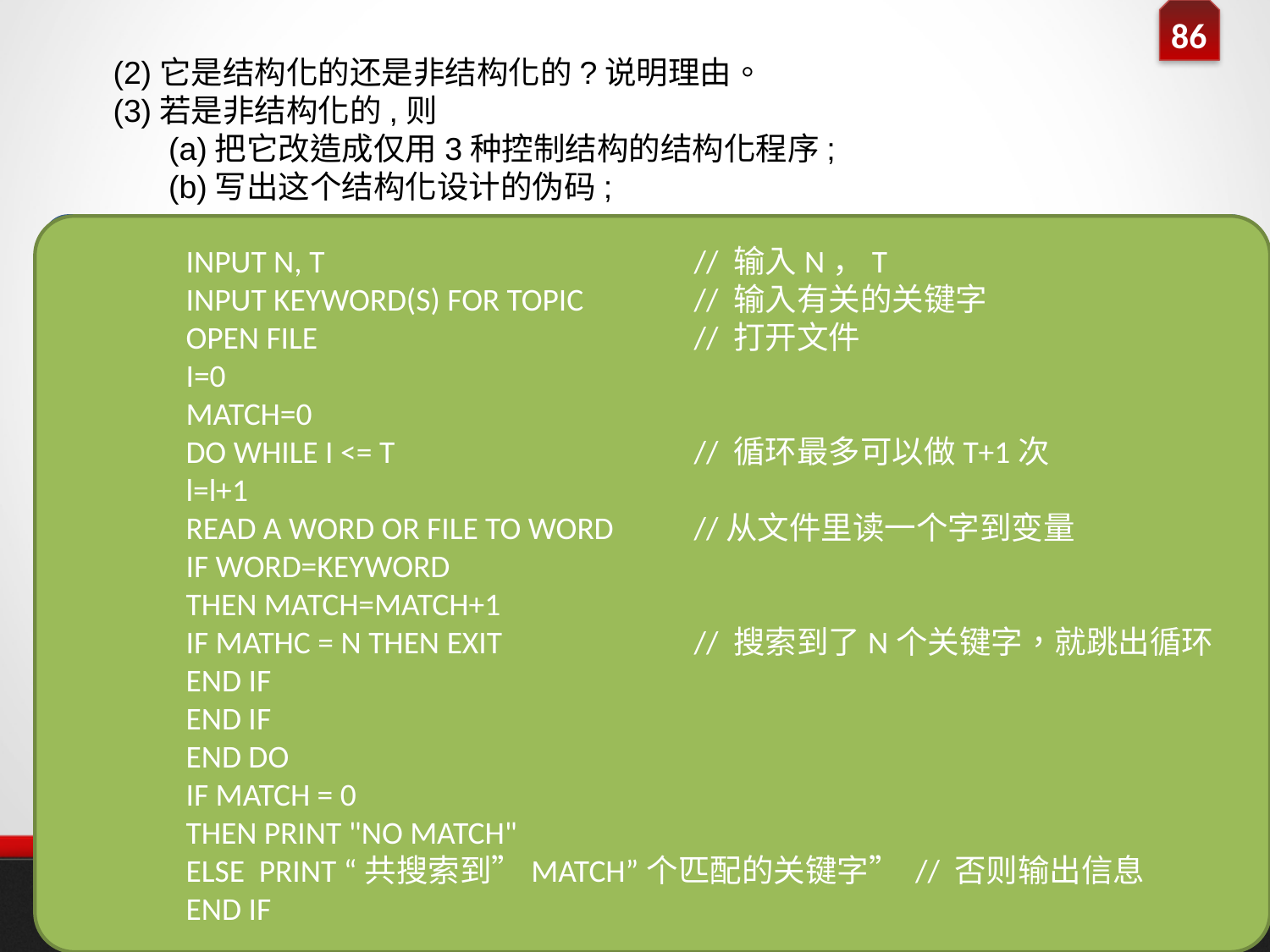

(2)它是结构化的还是非结构化的?说明理由。
(3)若是非结构化的,则
(a)把它改造成仅用3种控制结构的结构化程序;
(b)写出这个结构化设计的伪码;
INPUT N, T 			// 输入N，T
INPUT KEYWORD(S) FOR TOPIC	// 输入有关的关键字
OPEN FILE 			// 打开文件
I=0
MATCH=0
DO WHILE I <= T			// 循环最多可以做T+1次
l=l+1
READ A WORD OR FILE TO WORD 	//从文件里读一个字到变量
IF WORD=KEYWORD
THEN MATCH=MATCH+1
IF MATHC = N THEN EXIT 		// 搜索到了N个关键字，就跳出循环
END IF
END IF
END DO
IF MATCH = 0
THEN PRINT "NO MATCH"
ELSE  PRINT “共搜索到”MATCH”个匹配的关键字” // 否则输出信息
END IF
(2) 非结构化，有一条GOTO语句，此语句从一个循环赚到循环体外的一条条件语句内部。